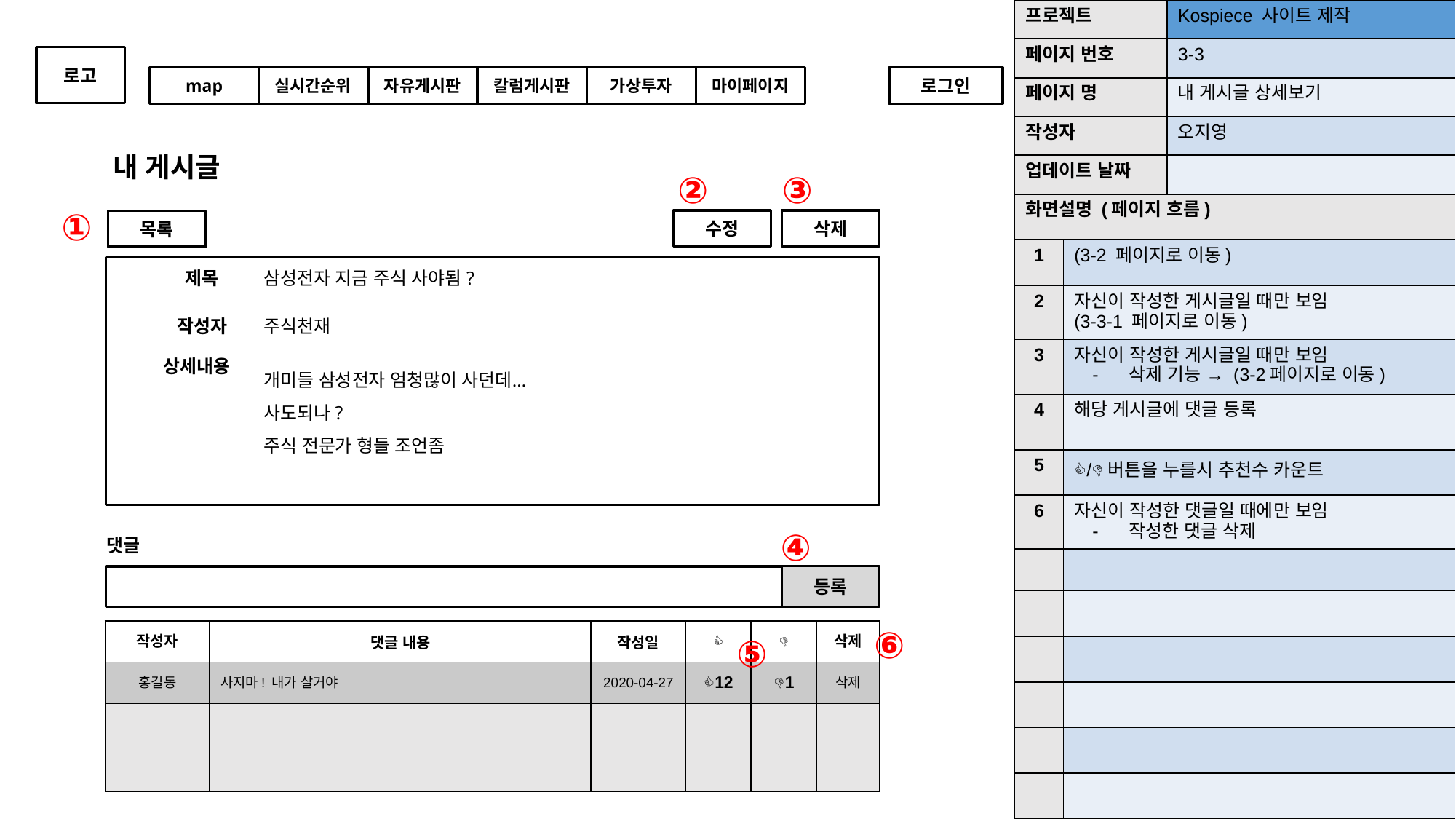

| 프로젝트 | Kospiece 사이트 제작 |
| --- | --- |
| 페이지 번호 | 3-3 |
| 페이지 명 | 내 게시글 상세보기 |
| 작성자 | 오지영 |
| 업데이트 날짜 |  |
로고
map
실시간순위
자유게시판
칼럼게시판
가상투자
마이페이지
로그인
내 게시글
②
③
| 화면설명 (페이지 흐름) |  |
| --- | --- |
| 1 | (3-2 페이지로 이동) |
| 2 | 자신이 작성한 게시글일 때만 보임 (3-3-1 페이지로 이동) |
| 3 | 자신이 작성한 게시글일 때만 보임 삭제 기능 → (3-2페이지로 이동) |
| 4 | 해당 게시글에 댓글 등록 |
| 5 | 👍/👎버튼을 누를시 추천수 카운트 |
| 6 | 자신이 작성한 댓글일 때에만 보임 작성한 댓글 삭제 |
|  |  |
|  |  |
|  |  |
|  |  |
|  |  |
|  |  |
①
수정
삭제
목록
제목
삼성전자 지금 주식 사야됨?

작성자
주식천재
상세내용
개미들 삼성전자 엄청많이 사던데…
사도되나?
주식 전문가 형들 조언좀
④
댓글
등록

⑥
| 작성자 | 댓글 내용 | 작성일 | 👍 | 👎 | 삭제 |
| --- | --- | --- | --- | --- | --- |
| 홍길동 | 사지마! 내가 살거야 | 2020-04-27 | 👍12 | 👎1 | 삭제 |
|  |  |  |  |  |  |
|  |  |  |  |  |  |
|  |  |  |  |  |  |
⑤